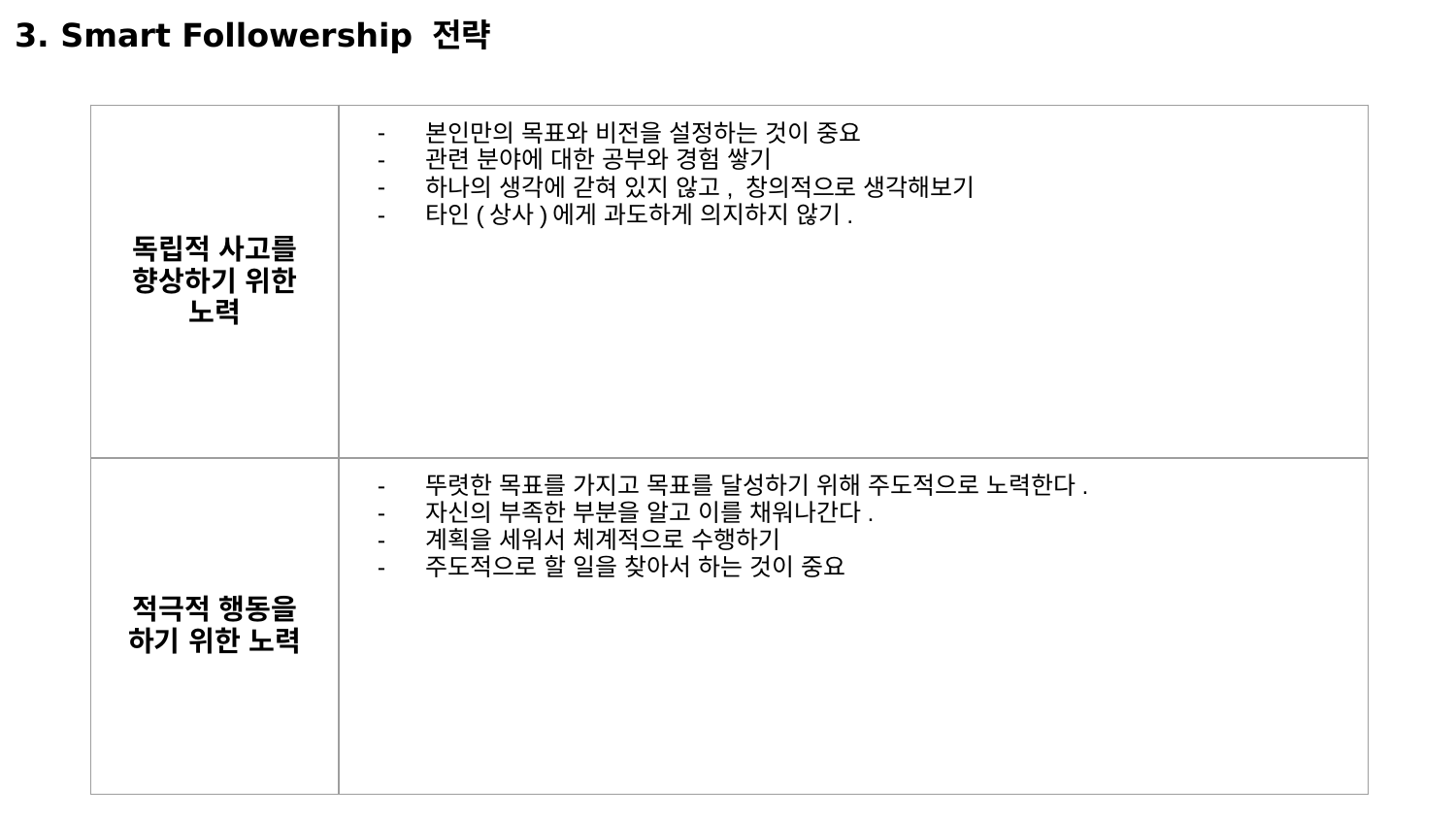

3. Smart Followership 전략
| 독립적 사고를 향상하기 위한 노력 | 본인만의 목표와 비전을 설정하는 것이 중요 관련 분야에 대한 공부와 경험 쌓기 하나의 생각에 갇혀 있지 않고, 창의적으로 생각해보기 타인(상사)에게 과도하게 의지하지 않기. |
| --- | --- |
| 적극적 행동을 하기 위한 노력 | 뚜렷한 목표를 가지고 목표를 달성하기 위해 주도적으로 노력한다. 자신의 부족한 부분을 알고 이를 채워나간다. 계획을 세워서 체계적으로 수행하기 주도적으로 할 일을 찾아서 하는 것이 중요 |